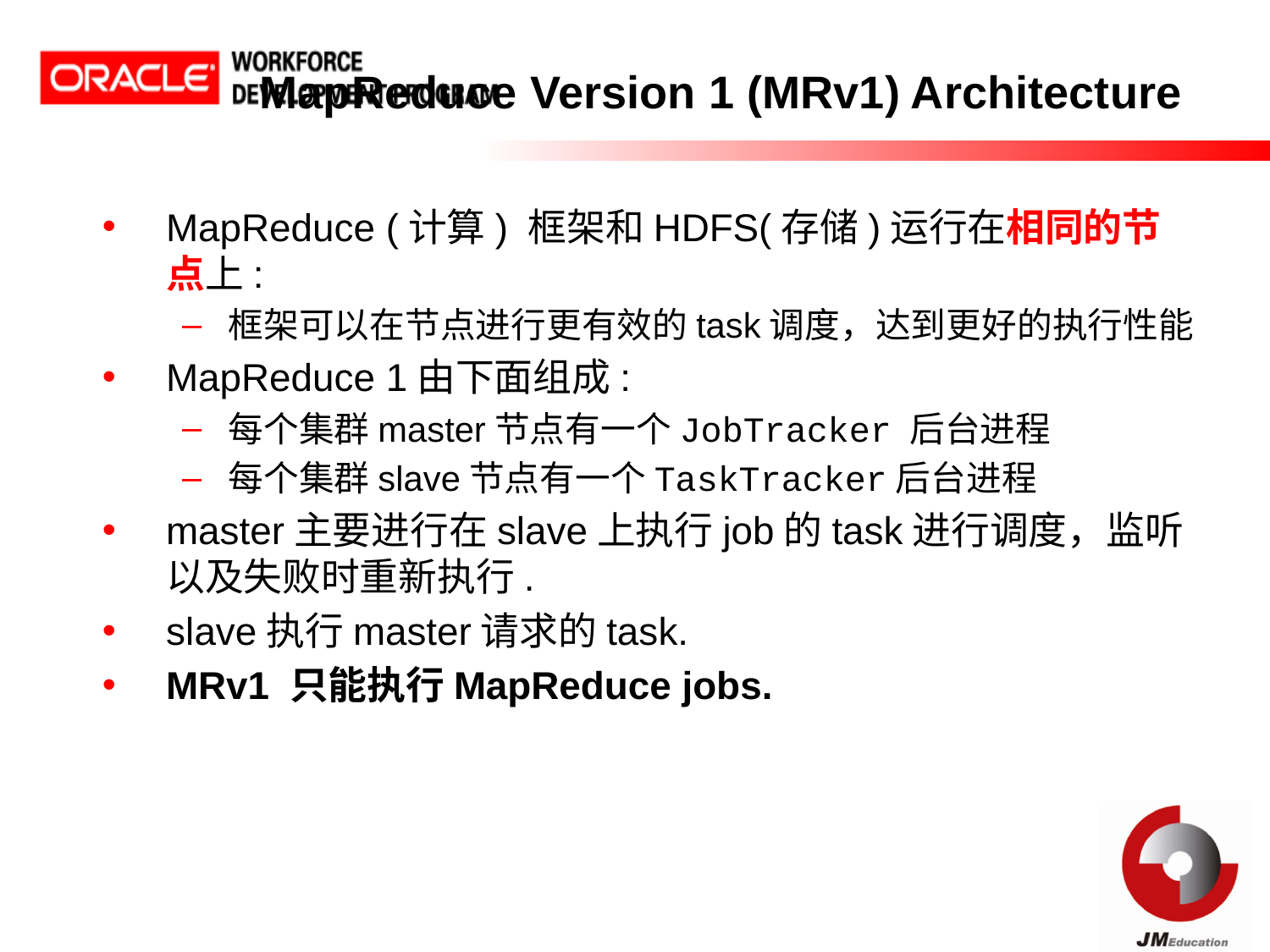

# MapReduce Version 1 (MRv1) Architecture
MapReduce (计算) 框架和HDFS(存储)运行在相同的节点上:
框架可以在节点进行更有效的task调度，达到更好的执行性能
MapReduce 1由下面组成:
每个集群master节点有一个JobTracker 后台进程
每个集群slave节点有一个TaskTracker后台进程
master主要进行在slave上执行job的task进行调度，监听以及失败时重新执行.
slave执行master请求的task.
MRv1 只能执行MapReduce jobs.